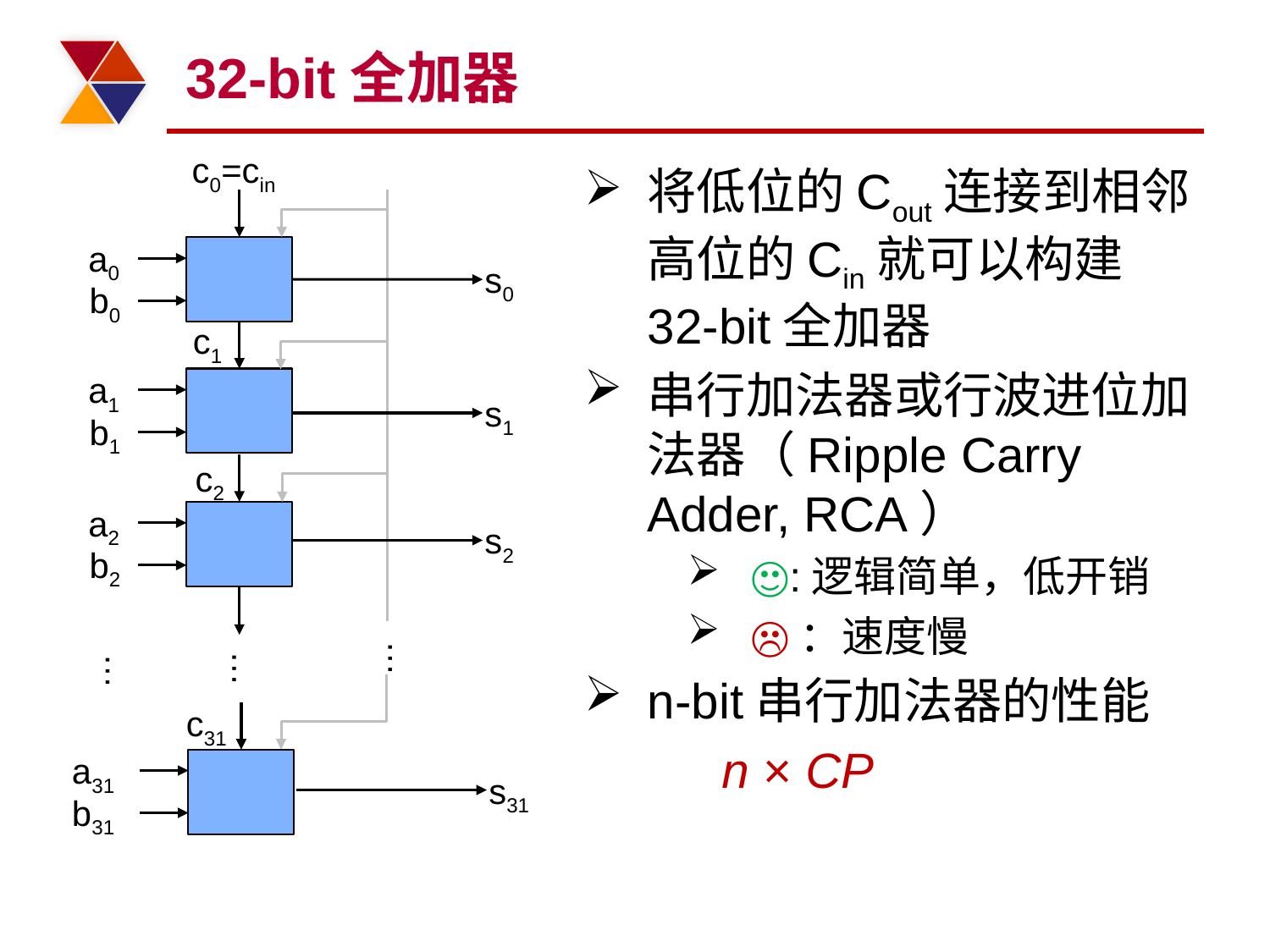

# 32-bit全加器
c0=cin
a0

s0
b0
a1

s1
b1
a2

s2
b2
…
…
…
a31

s31
b31
将低位的Cout连接到相邻高位的Cin就可以构建32-bit全加器
串行加法器或行波进位加法器（Ripple Carry Adder, RCA）
🙂:逻辑简单，低开销
☹：速度慢
n-bit串行加法器的性能
          n × CP
c1
c2
c31